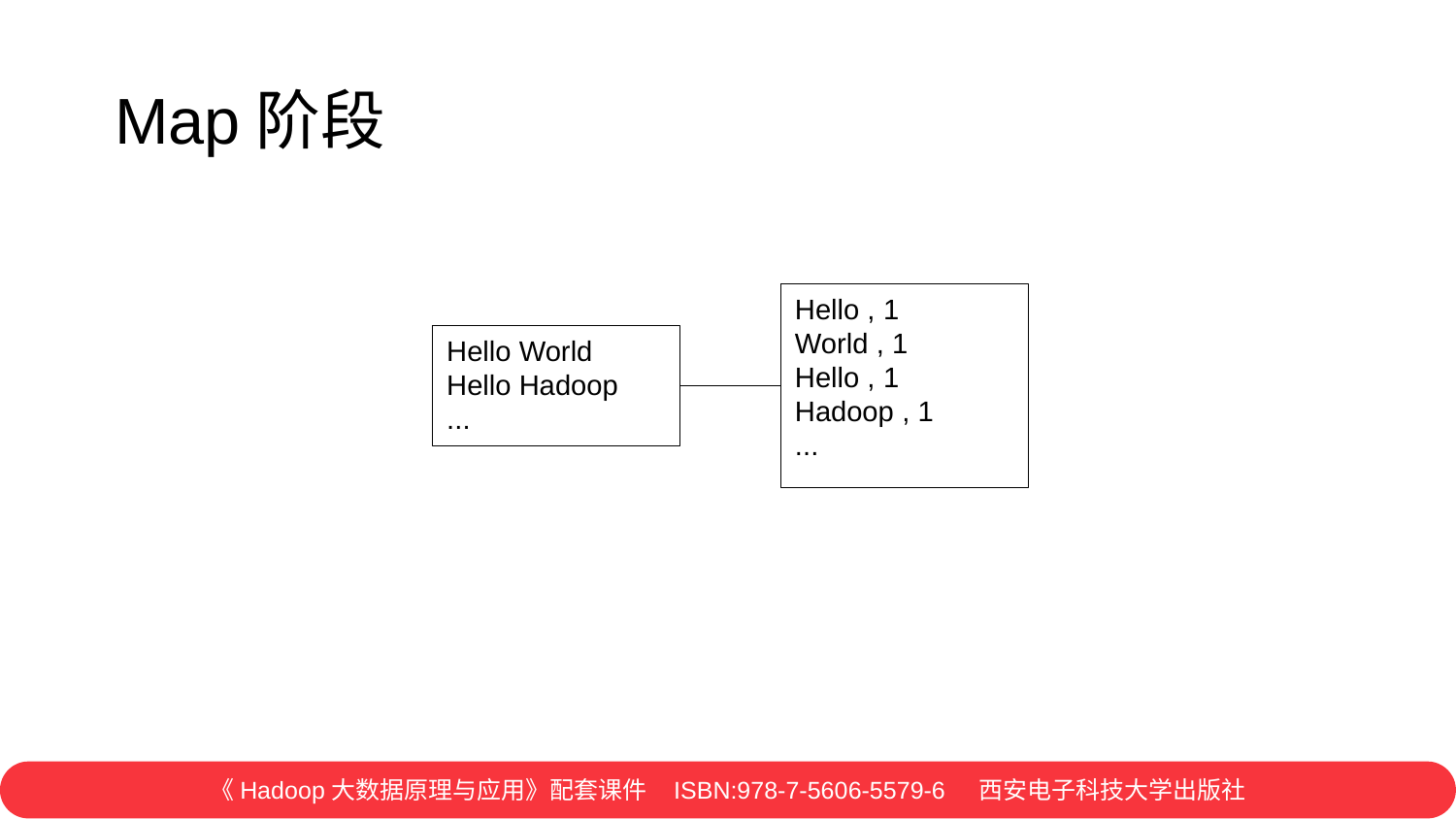

# Map阶段
Hello , 1
World , 1
Hello , 1
Hadoop , 1
...
Hello World
Hello Hadoop
...